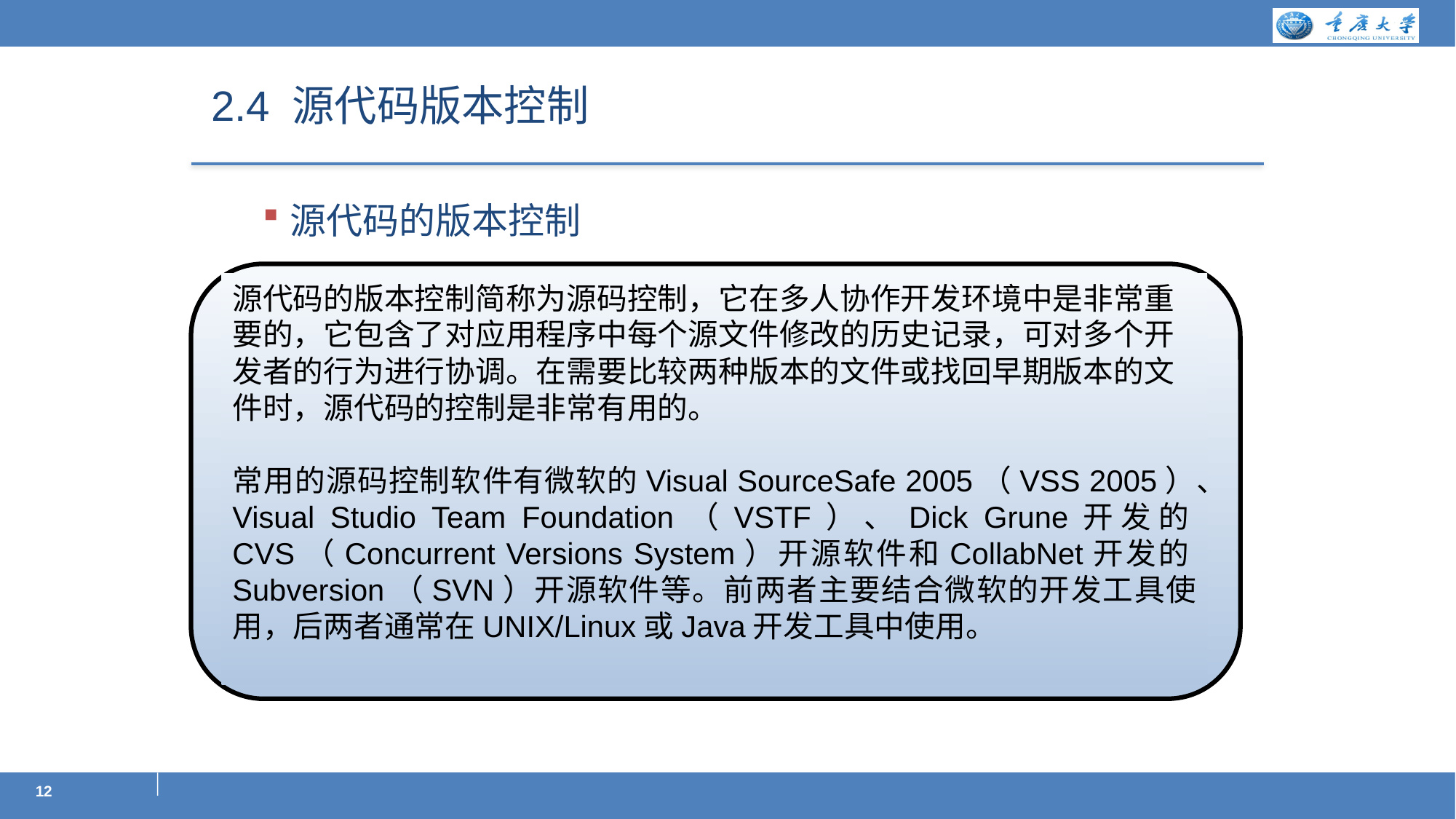

# 2.4 源代码版本控制
源代码的版本控制

源代码的版本控制简称为源码控制，它在多人协作开发环境中是非常重要的，它包含了对应用程序中每个源文件修改的历史记录，可对多个开发者的行为进行协调。在需要比较两种版本的文件或找回早期版本的文件时，源代码的控制是非常有用的。

常用的源码控制软件有微软的Visual SourceSafe 2005（VSS 2005）、Visual Studio Team Foundation（VSTF）、Dick Grune开发的CVS（Concurrent Versions System）开源软件和CollabNet开发的Subversion（SVN）开源软件等。前两者主要结合微软的开发工具使用，后两者通常在UNIX/Linux或Java开发工具中使用。

12